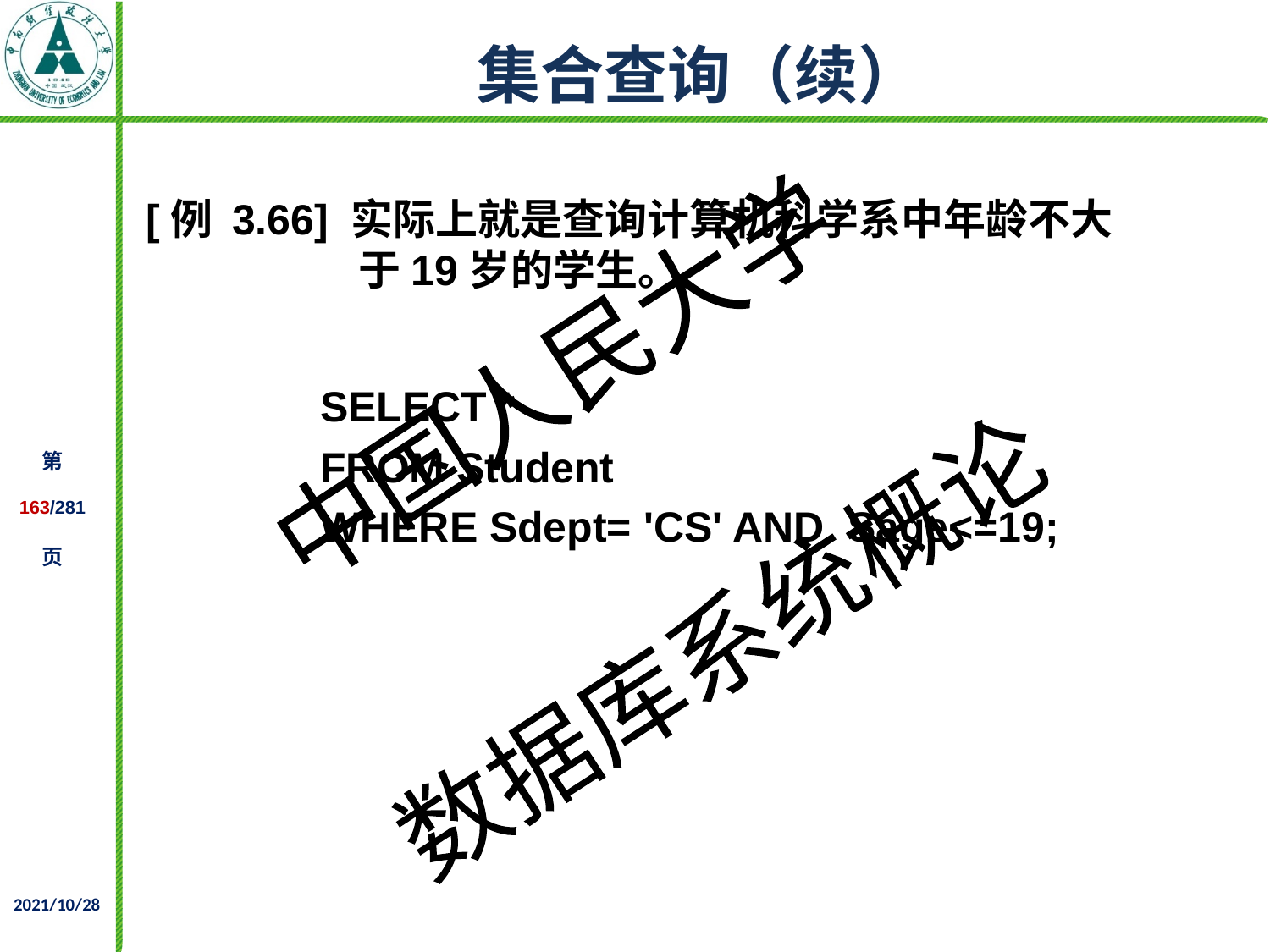

# 集合查询（续）
[例 3.66] 实际上就是查询计算机科学系中年龄不大	               	    于19岁的学生。

		SELECT *
        	FROM Student
        	WHERE Sdept= 'CS' AND  Sage<=19;

2021/10/28